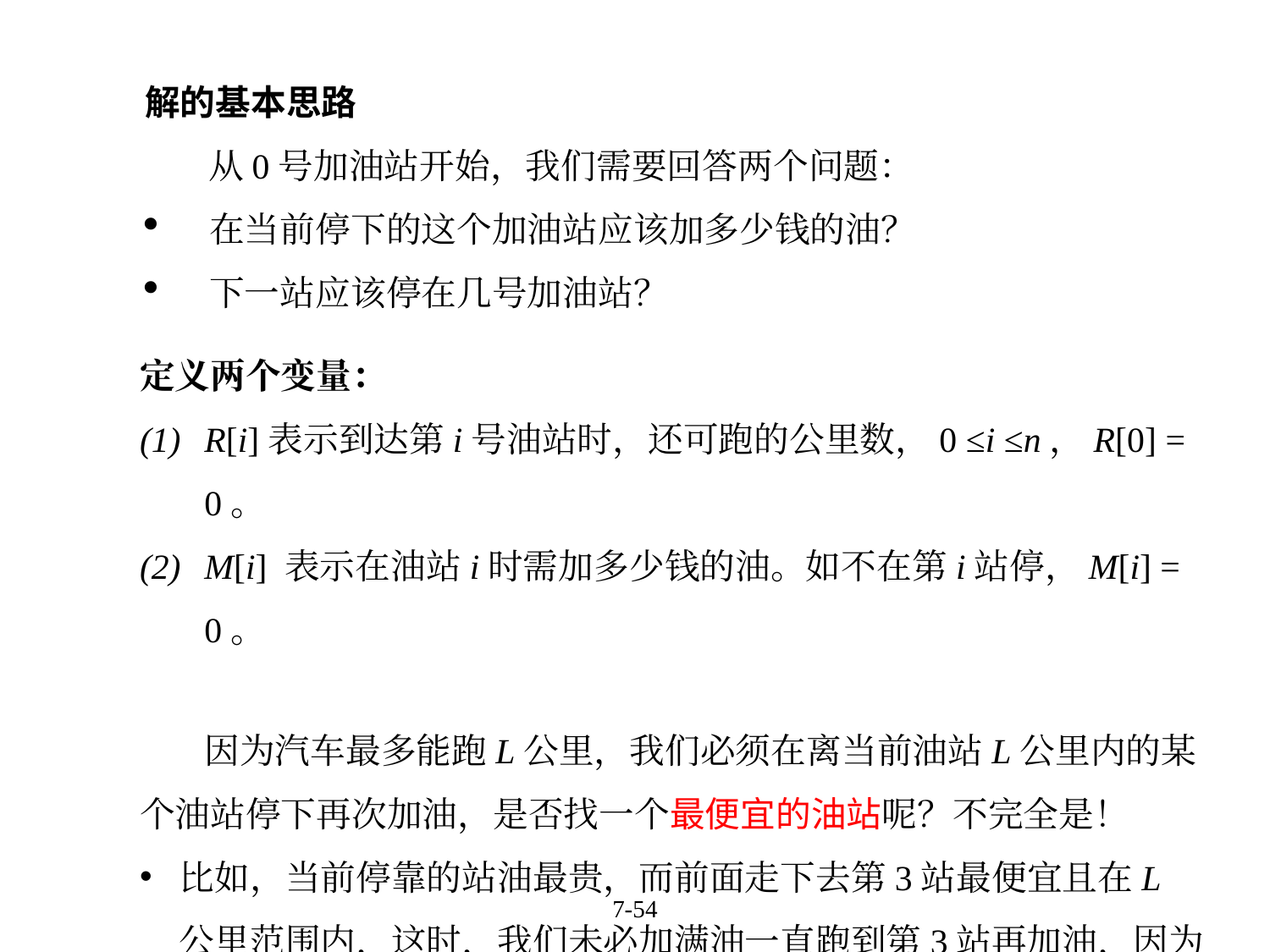

解的基本思路
从0号加油站开始，我们需要回答两个问题：
在当前停下的这个加油站应该加多少钱的油？
下一站应该停在几号加油站？
定义两个变量：
R[i]表示到达第i号油站时，还可跑的公里数，0 ≤i ≤n，R[0] = 0。
M[i] 表示在油站i时需加多少钱的油。如不在第i站停，M[i] = 0。

因为汽车最多能跑L公里，我们必须在离当前油站L公里内的某个油站停下再次加油，是否找一个最便宜的油站呢？不完全是！
比如，当前停靠的站油最贵，而前面走下去第3站最便宜且在L公里范围内，这时，我们未必加满油一直跑到第3站再加油，因为接下来的第1、第2站有可能比当前站的油便宜.
7-54